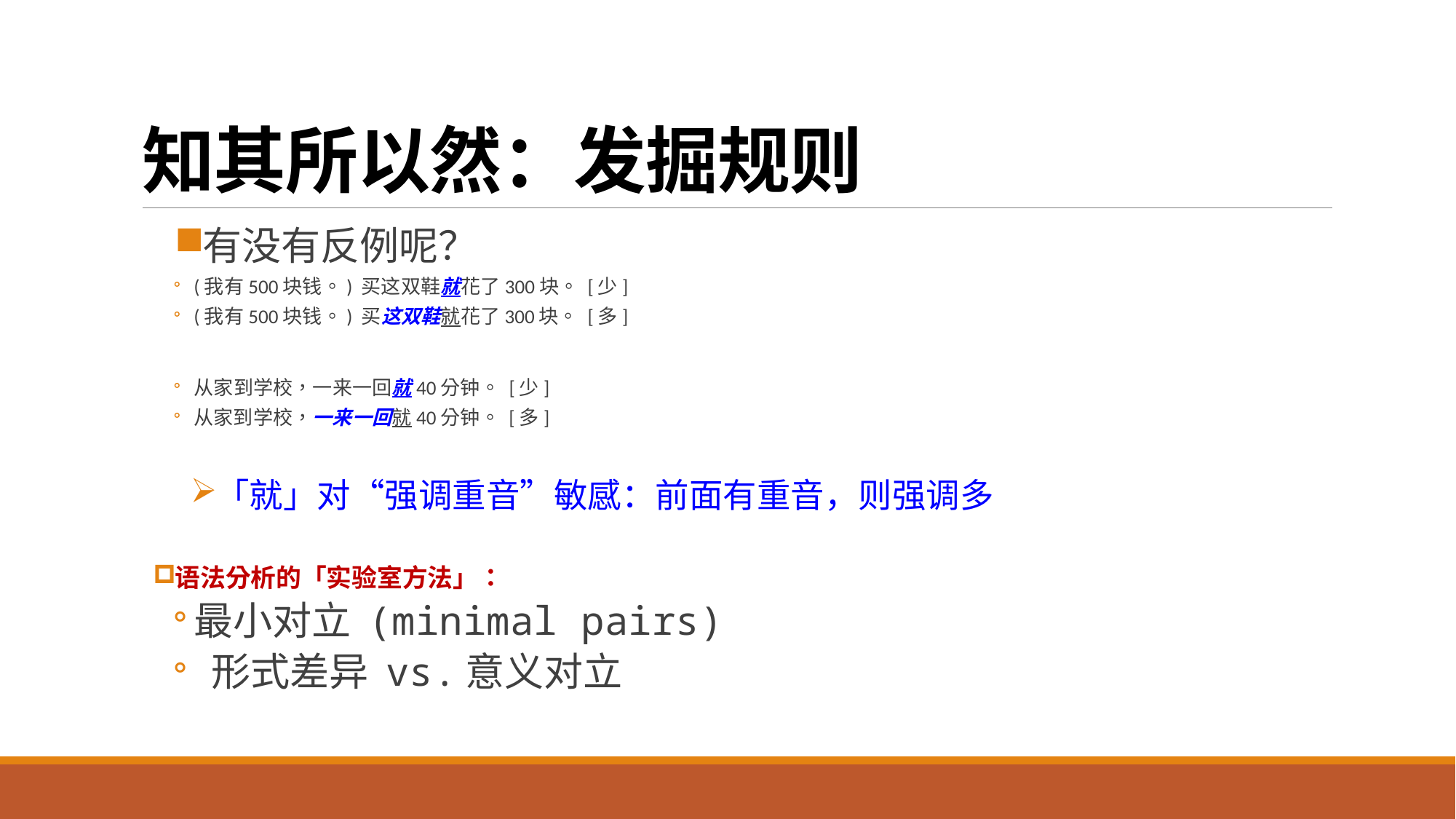

# 知其所以然：发掘规则
有没有反例呢？
(我有500块钱。) 买这双鞋就花了300块。 [少]
(我有500块钱。) 买这双鞋就花了300块。 [多]

从家到学校，一来一回就40分钟。 [少]
从家到学校，一来一回就40分钟。 [多]

「就」对“强调重音”敏感：前面有重音，则强调多

语法分析的「实验室方法」：
最小对立 (minimal pairs)
 形式差异 vs.意义对立